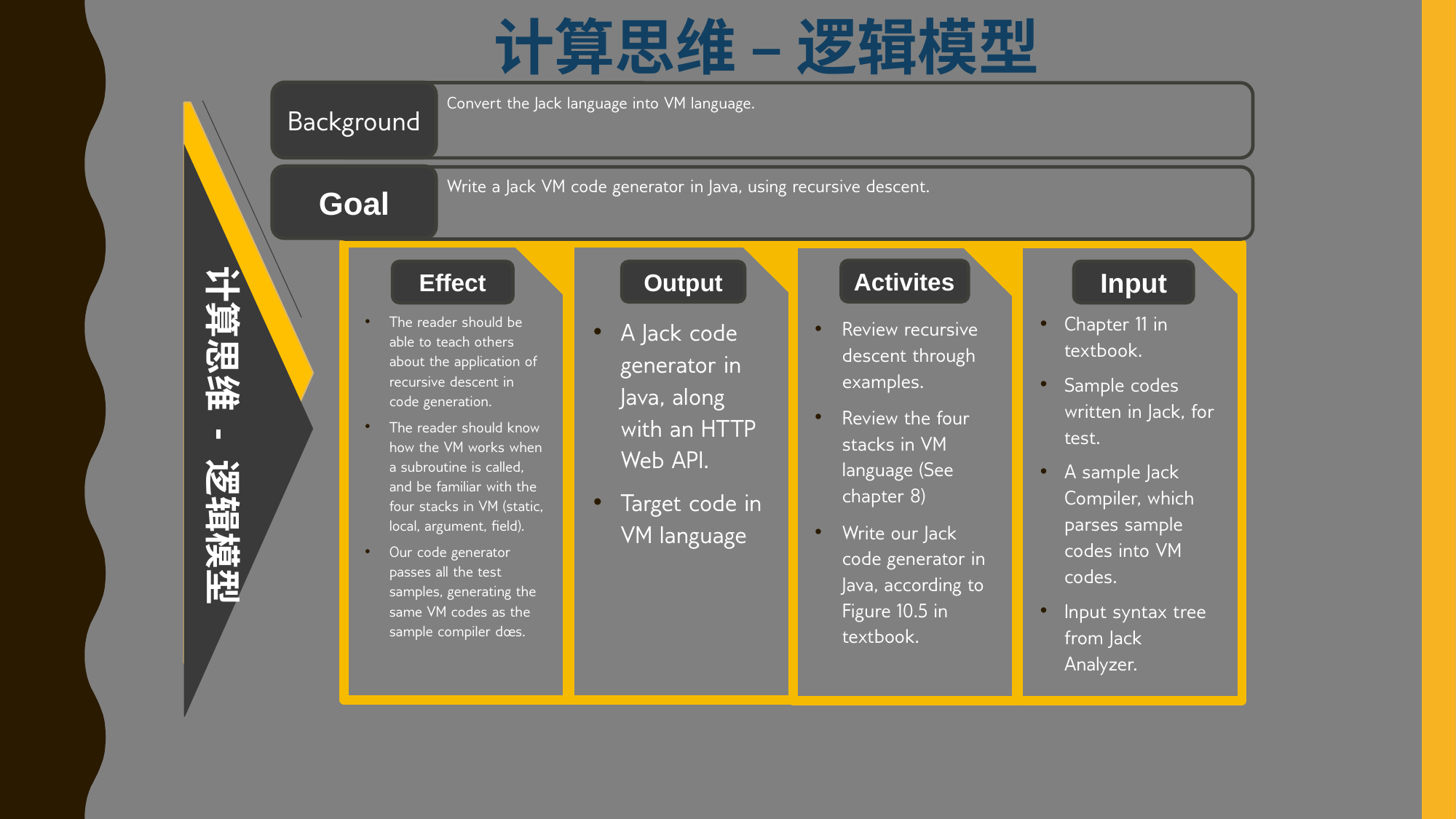

计算思维 – 逻辑模型
Background

Goal

Convert the Jack language into VM language.

Write a Jack VM code generator in Java, using recursive descent.
计算思维 - 逻辑模型
Activites
Effect
Output
Input
Chapter 11 in textbook.
Sample codes written in Jack, for test.
A sample Jack Compiler, which parses sample codes into VM codes.
Input syntax tree from Jack Analyzer.
The reader should be able to teach others about the application of recursive descent in code generation.
The reader should know how the VM works when a subroutine is called, and be familiar with the four stacks in VM (static, local, argument, field).
Our code generator passes all the test samples, generating the same VM codes as the sample compiler does.
Review recursive descent through examples.
Review the four stacks in VM language (See chapter 8)
Write our Jack code generator in Java, according to Figure 10.5 in textbook.
A Jack code generator in Java, along with an HTTP Web API.
Target code in VM language